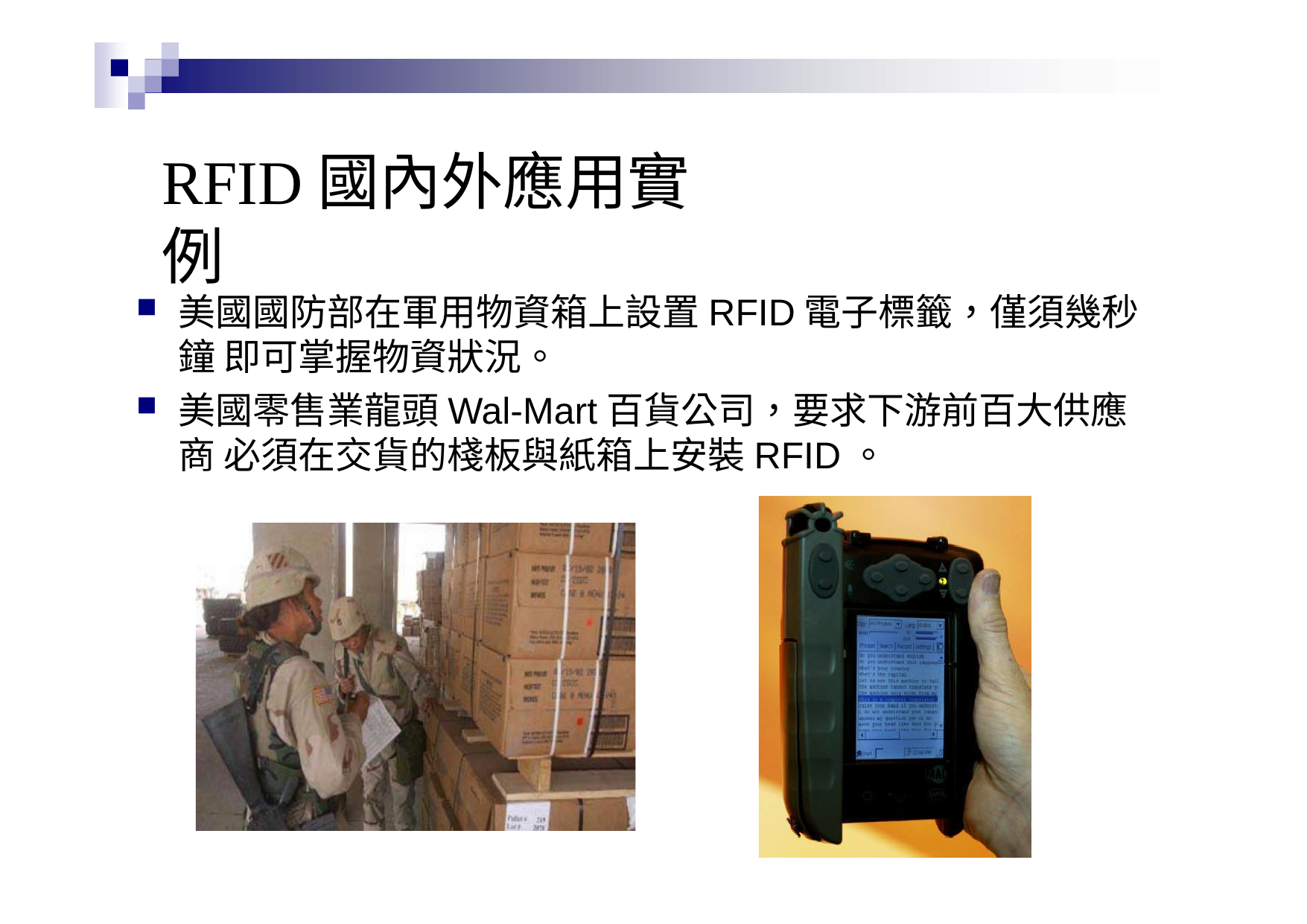

# RFID國內外應用實例
美國國防部在軍用物資箱上設置RFID電子標籤，僅須幾秒鐘 即可掌握物資狀況。
美國零售業龍頭Wal-Mart百貨公司，要求下游前百大供應商 必須在交貨的棧板與紙箱上安裝RFID。